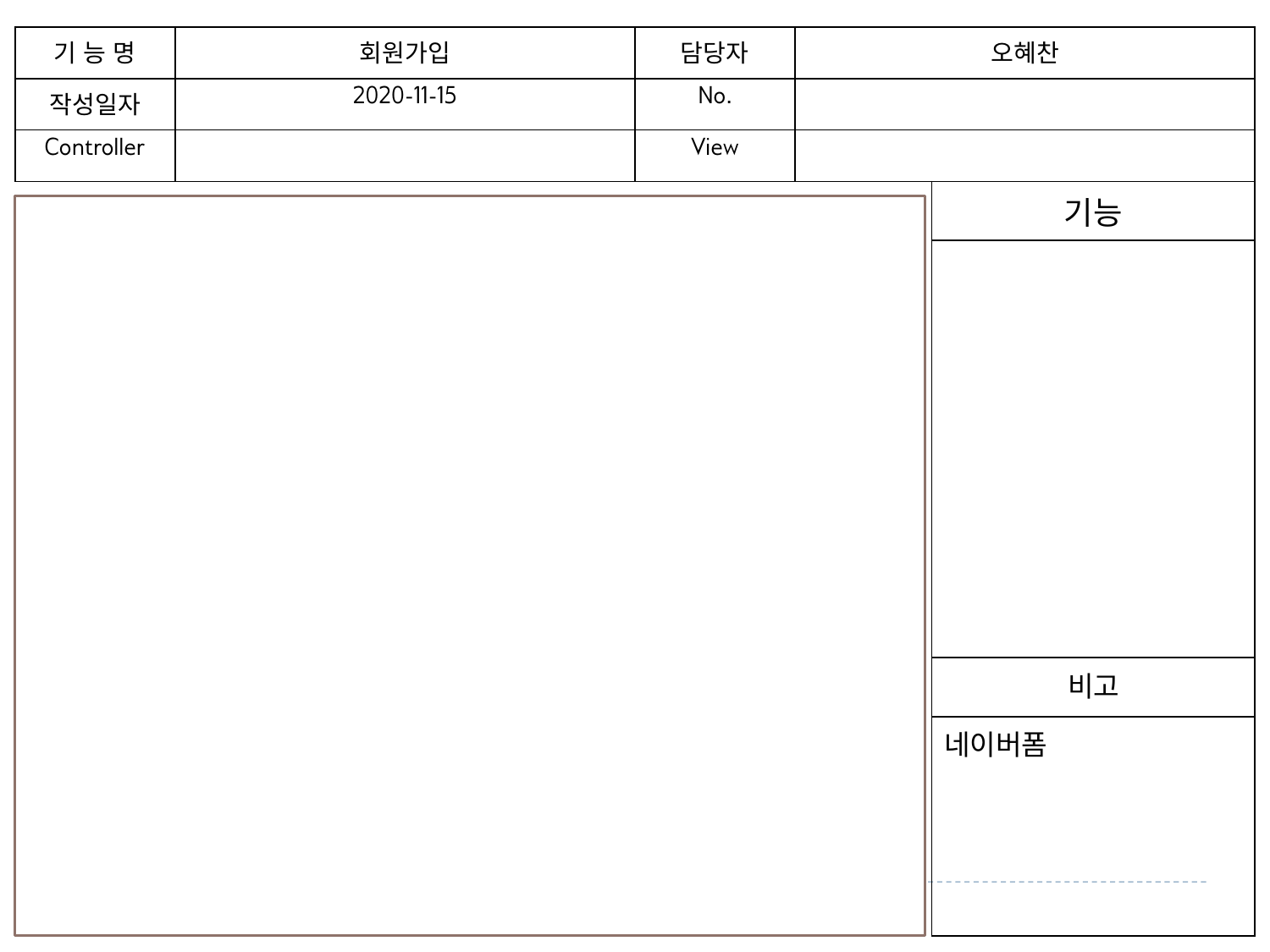

| 기 능 명 | 회원가입 | 담당자 | 오혜찬 |
| --- | --- | --- | --- |
| 작성일자 | 2020-11-15 | No. |  |
| Controller |  | View |  |
| 기능 |
| --- |
|  |
| 비고 |
| 네이버폼 |